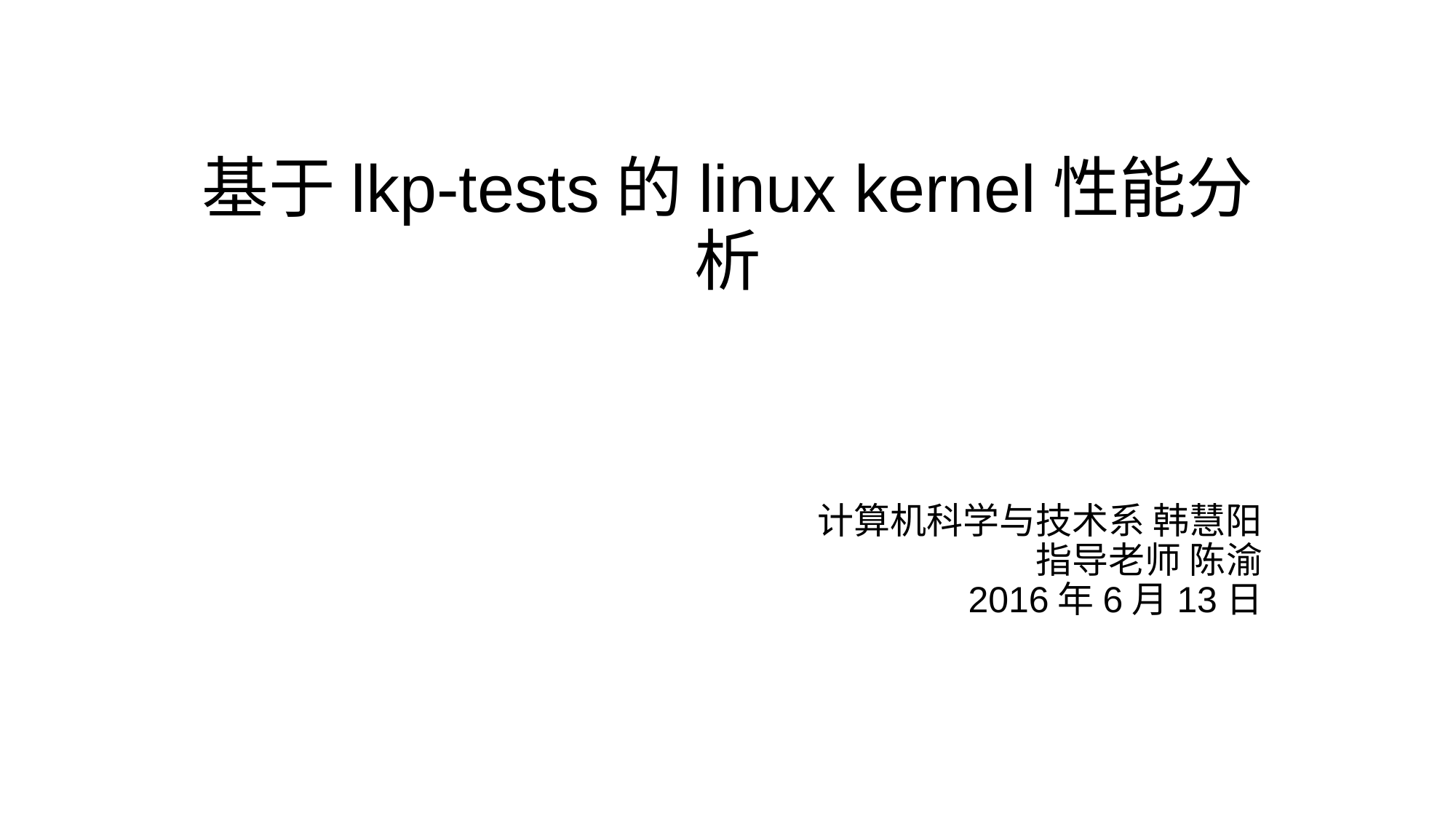

# 基于lkp-tests的linux kernel性能分析
计算机科学与技术系 韩慧阳
指导老师 陈渝
2016年6月13日